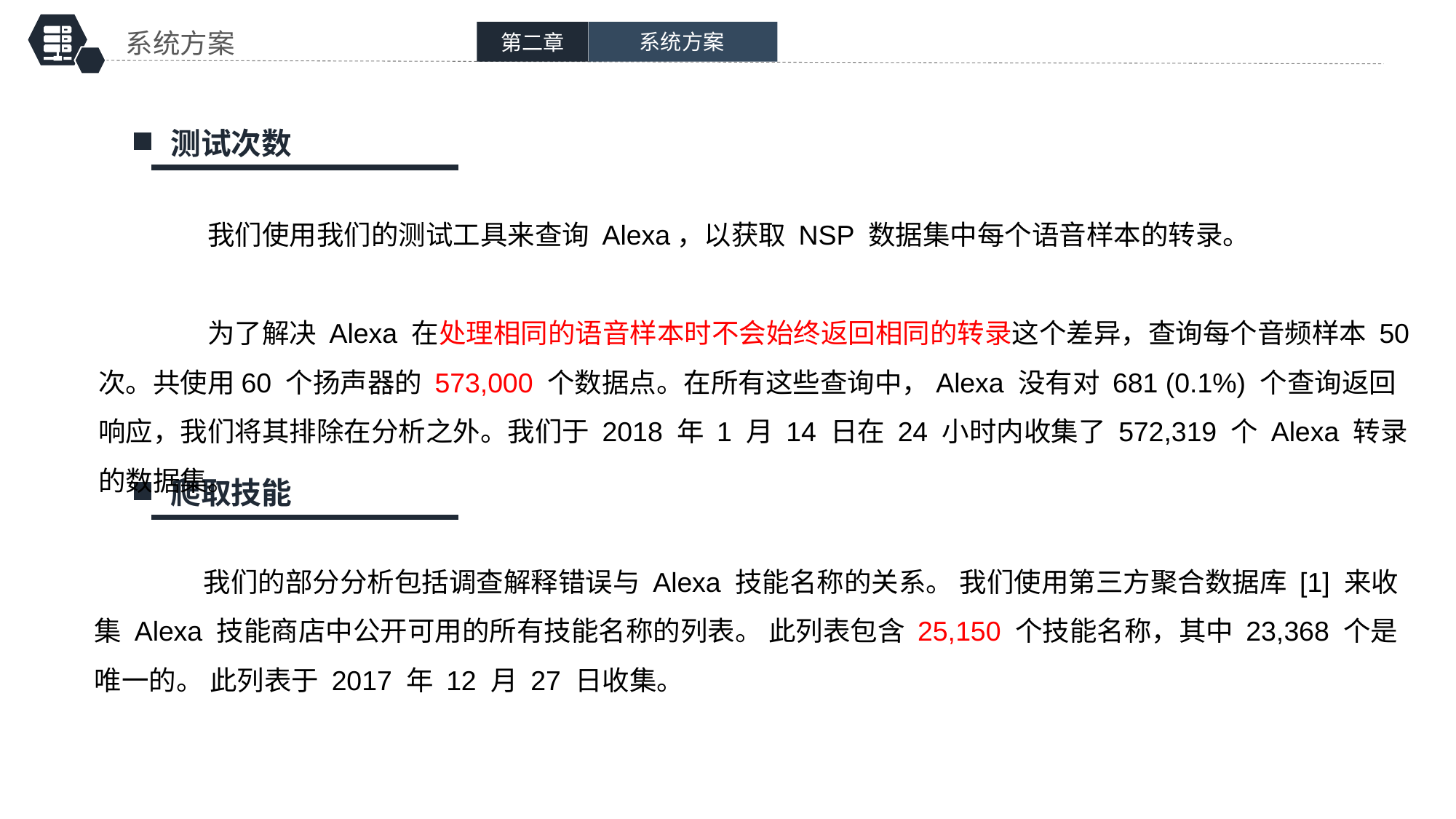

系统方案
系统方案
第二章

测试次数

	我们使用我们的测试工具来查询 Alexa，以获取 NSP 数据集中每个语音样本的转录。

	为了解决 Alexa 在处理相同的语音样本时不会始终返回相同的转录这个差异，查询每个音频样本 50 次。共使用60 个扬声器的 573,000 个数据点。在所有这些查询中，Alexa 没有对 681 (0.1%) 个查询返回响应，我们将其排除在分析之外。我们于 2018 年 1 月 14 日在 24 小时内收集了 572,319 个 Alexa 转录的数据集。
爬取技能

	我们的部分分析包括调查解释错误与 Alexa 技能名称的关系。 我们使用第三方聚合数据库 [1] 来收集 Alexa 技能商店中公开可用的所有技能名称的列表。 此列表包含 25,150 个技能名称，其中 23,368 个是唯一的。 此列表于 2017 年 12 月 27 日收集。